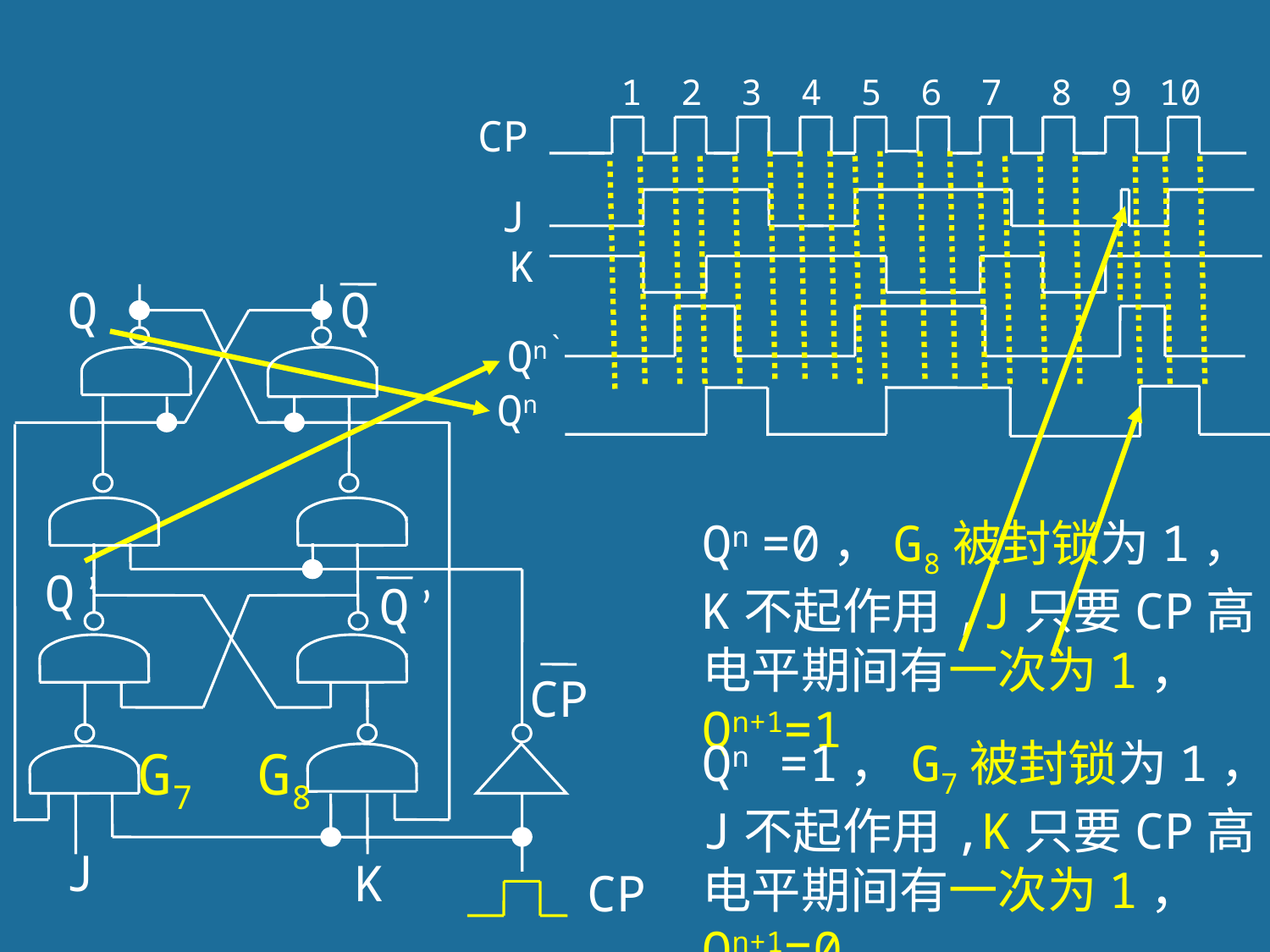

1
2
3
4
5
6
7
8
9
10
CP

J

K

Q
Q

Qn`

Qn

Qn =0，G8被封锁为1，K不起作用,J只要CP高电平期间有一次为1， Qn+1=1

Q ’

Q ’

CP

Qn =1，G7被封锁为1，J不起作用,K只要CP高电平期间有一次为1， Qn+1=0
G7
G8

J

K
CP
123